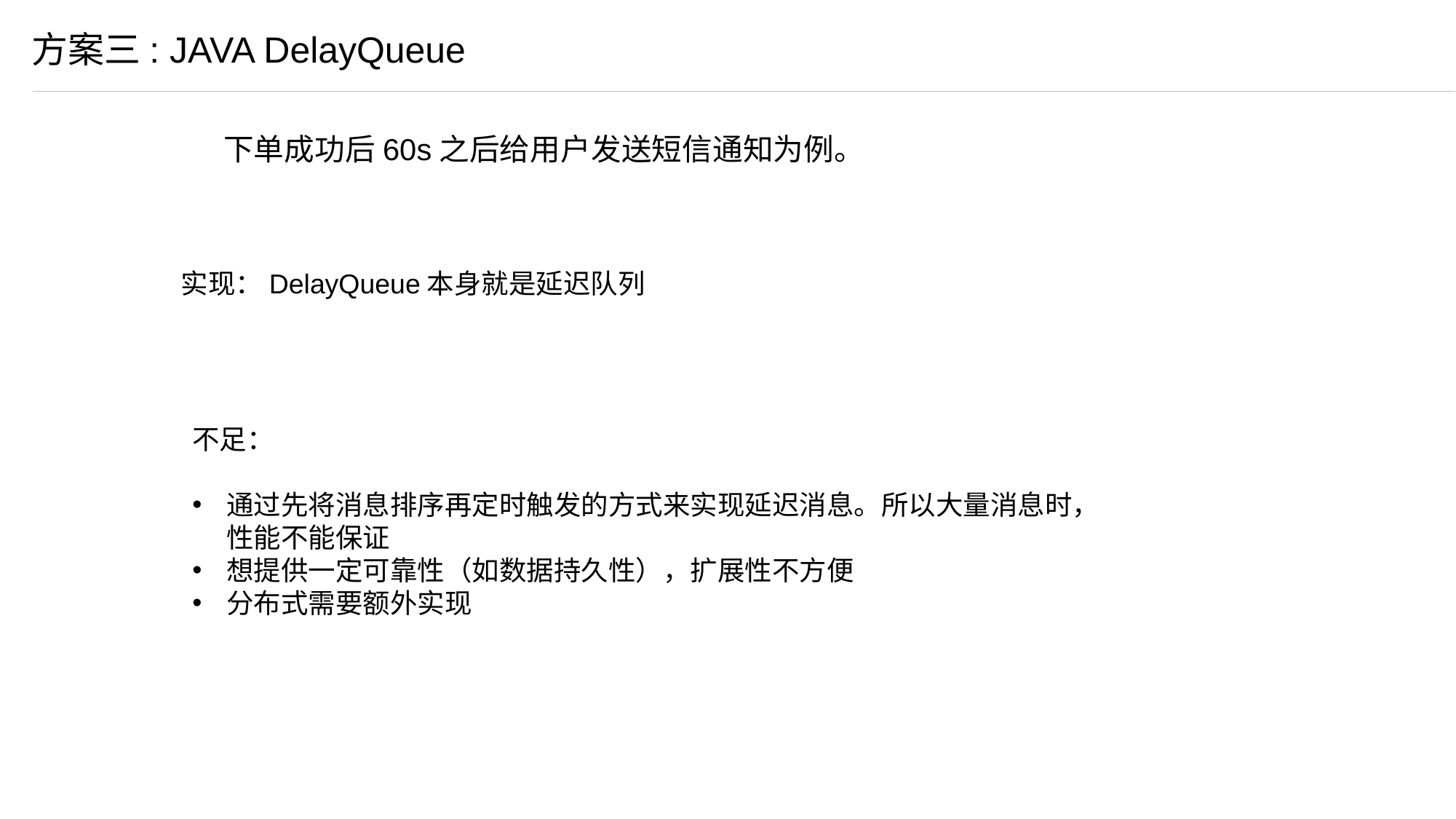

方案三: JAVA DelayQueue
下单成功后60s之后给用户发送短信通知为例。

实现：DelayQueue本身就是延迟队列
不足：

通过先将消息排序再定时触发的方式来实现延迟消息。所以大量消息时，性能不能保证
想提供一定可靠性（如数据持久性），扩展性不方便
分布式需要额外实现